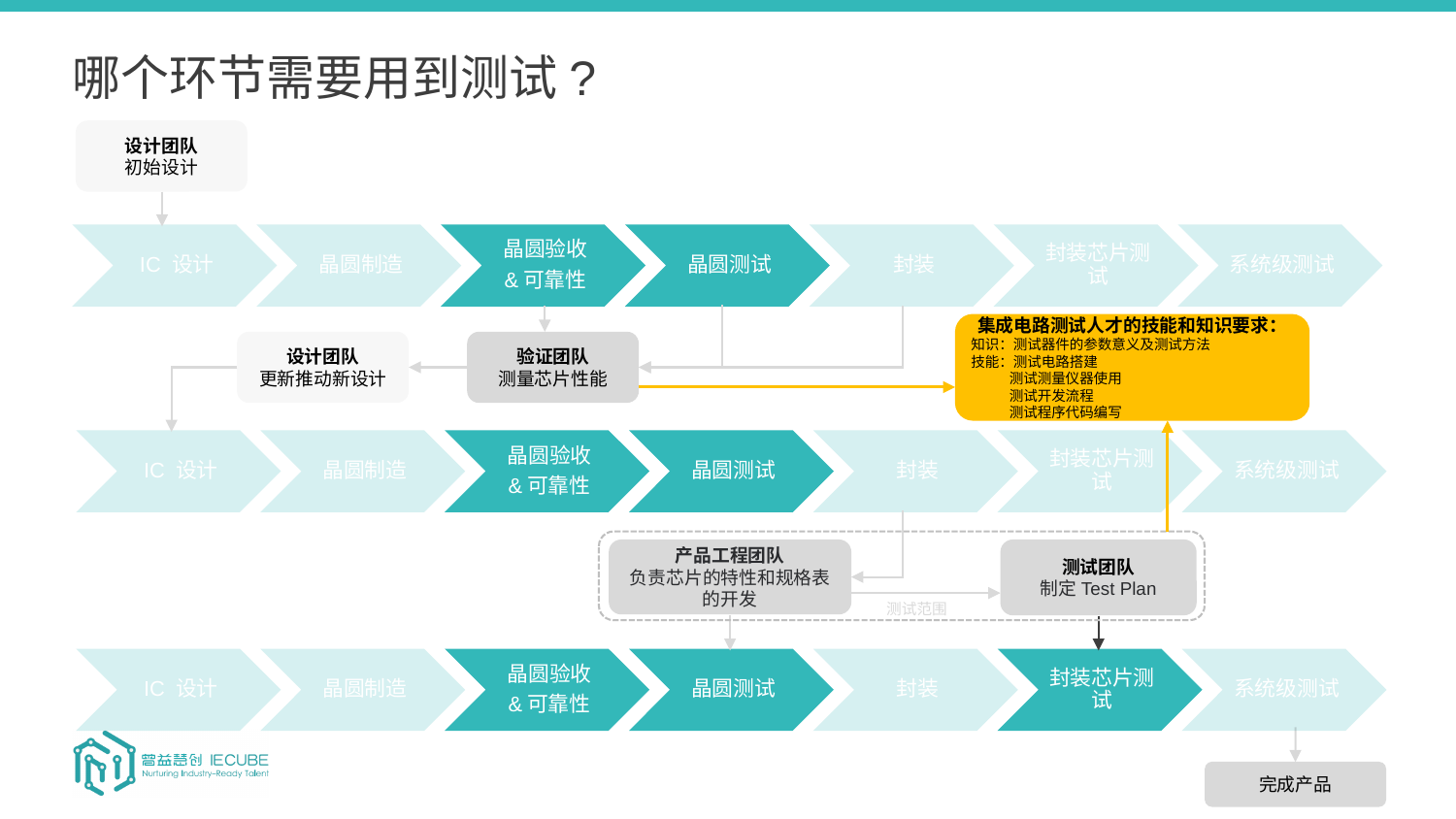

哪个环节需要用到测试?
设计团队
初始设计

IC 设计
晶圆制造
晶圆验收
&可靠性
晶圆测试
封装
封装芯片测试
系统级测试

集成电路测试人才的技能和知识要求：
知识：测试器件的参数意义及测试方法
技能：测试电路搭建
           测试测量仪器使用
           测试开发流程
           测试程序代码编写
验证团队
测量芯片性能
设计团队
更新推动新设计
IC 设计
晶圆制造
晶圆验收
&可靠性
晶圆测试
封装
封装芯片测试
系统级测试

产品工程团队
负责芯片的特性和规格表的开发
测试团队
制定Test Plan
测试范围
IC 设计
晶圆制造
晶圆验收
&可靠性
晶圆测试
封装
封装芯片测试
系统级测试

完成产品